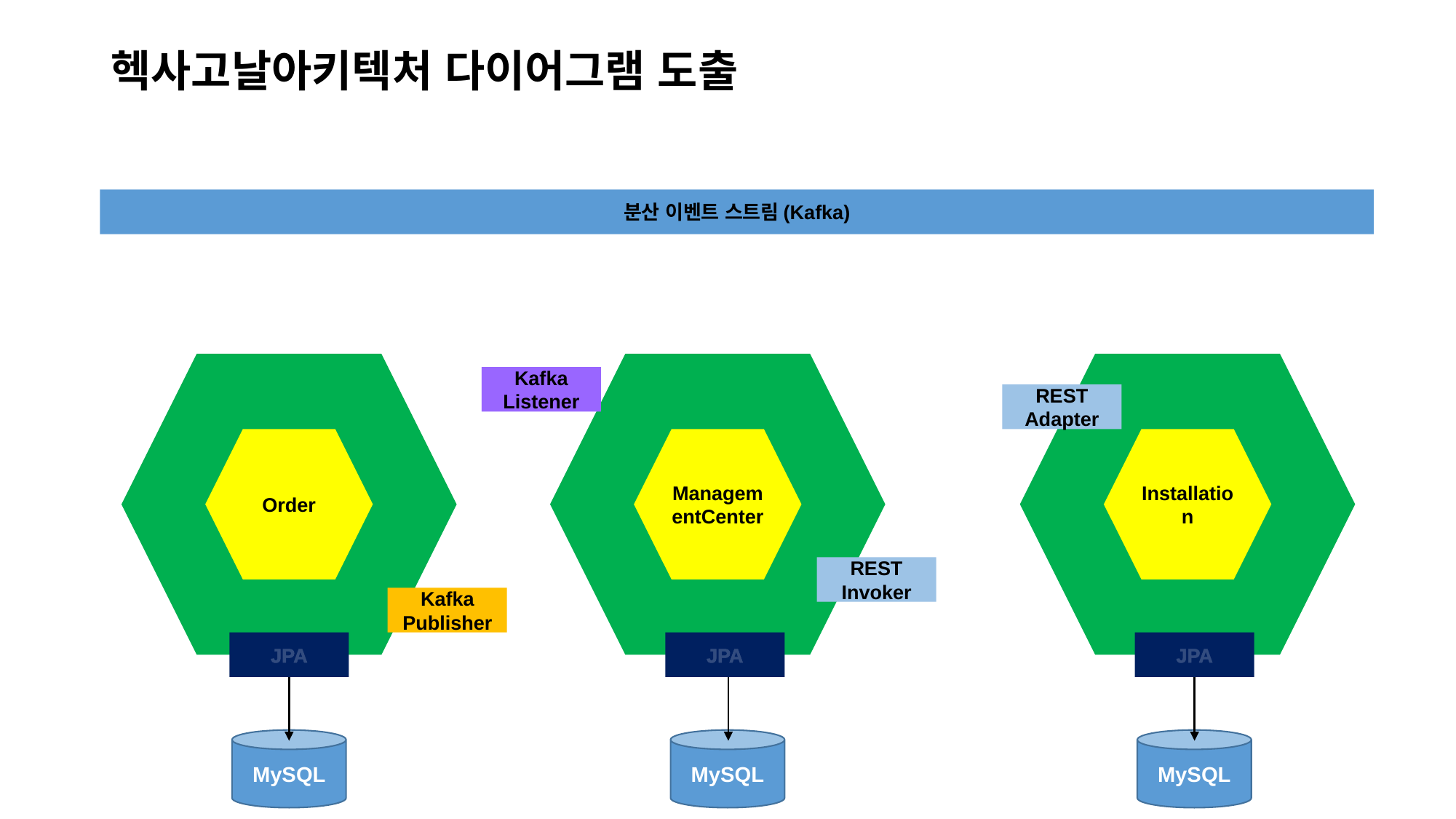

# 헥사고날아키텍처 다이어그램 도출
분산 이벤트 스트림(Kafka)

Kafka Listener
REST Adapter
Order
ManagementCenter
Installation
REST Invoker
Kafka Publisher
JPA
JPA
JPA
MySQL
MySQL
MySQL